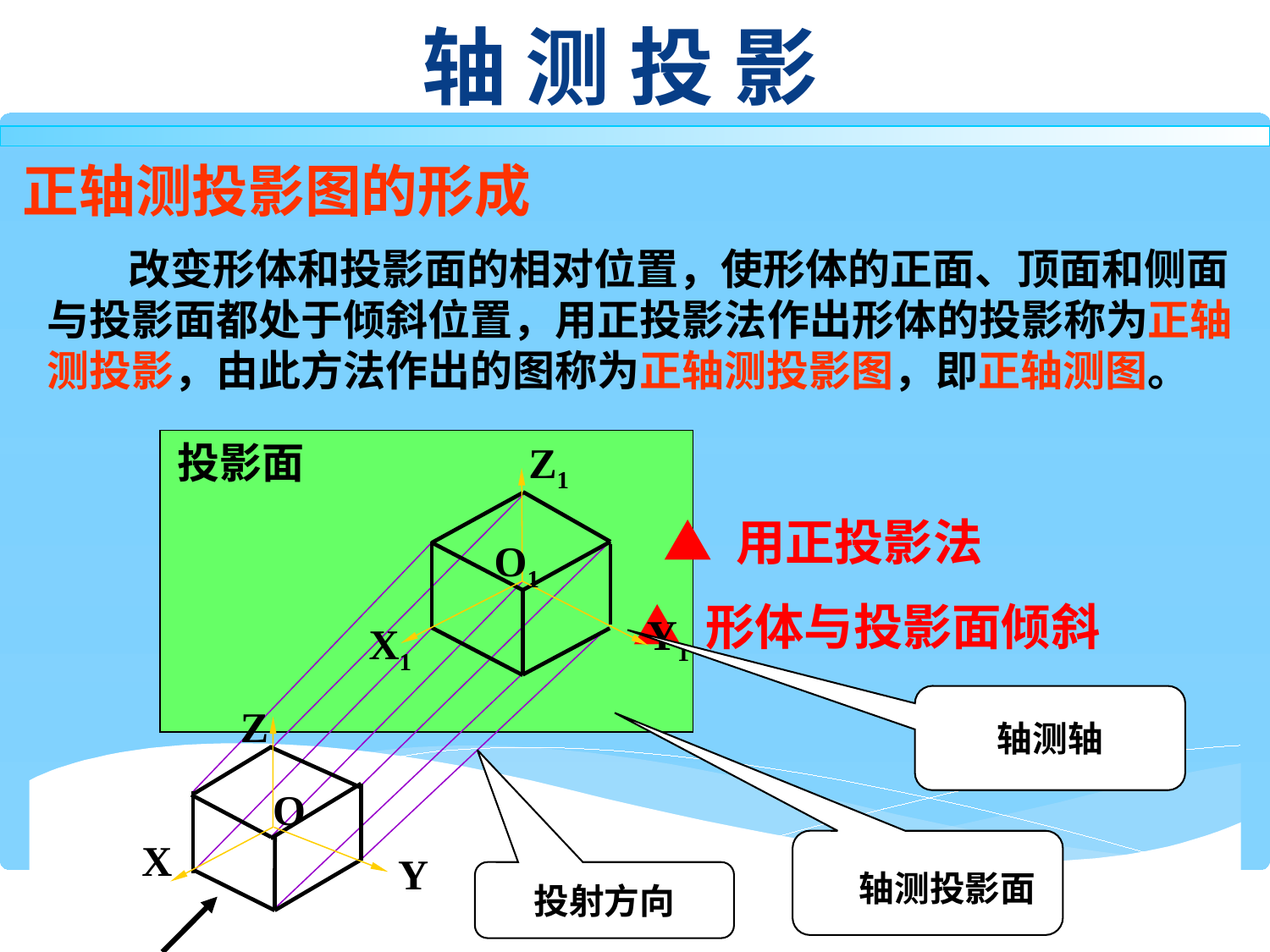

轴 测 投 影

正轴测投影图的形成
         改变形体和投影面的相对位置，使形体的正面、顶面和侧面与投影面都处于倾斜位置，用正投影法作出形体的投影称为正轴测投影，由此方法作出的图称为正轴测投影图，即正轴测图。
Z1

O1

Y1
X1

投影面
▲ 用正投影法
▲ 形体与投影面倾斜
轴测轴
Z

O

X
Y

轴测投影面
投射方向